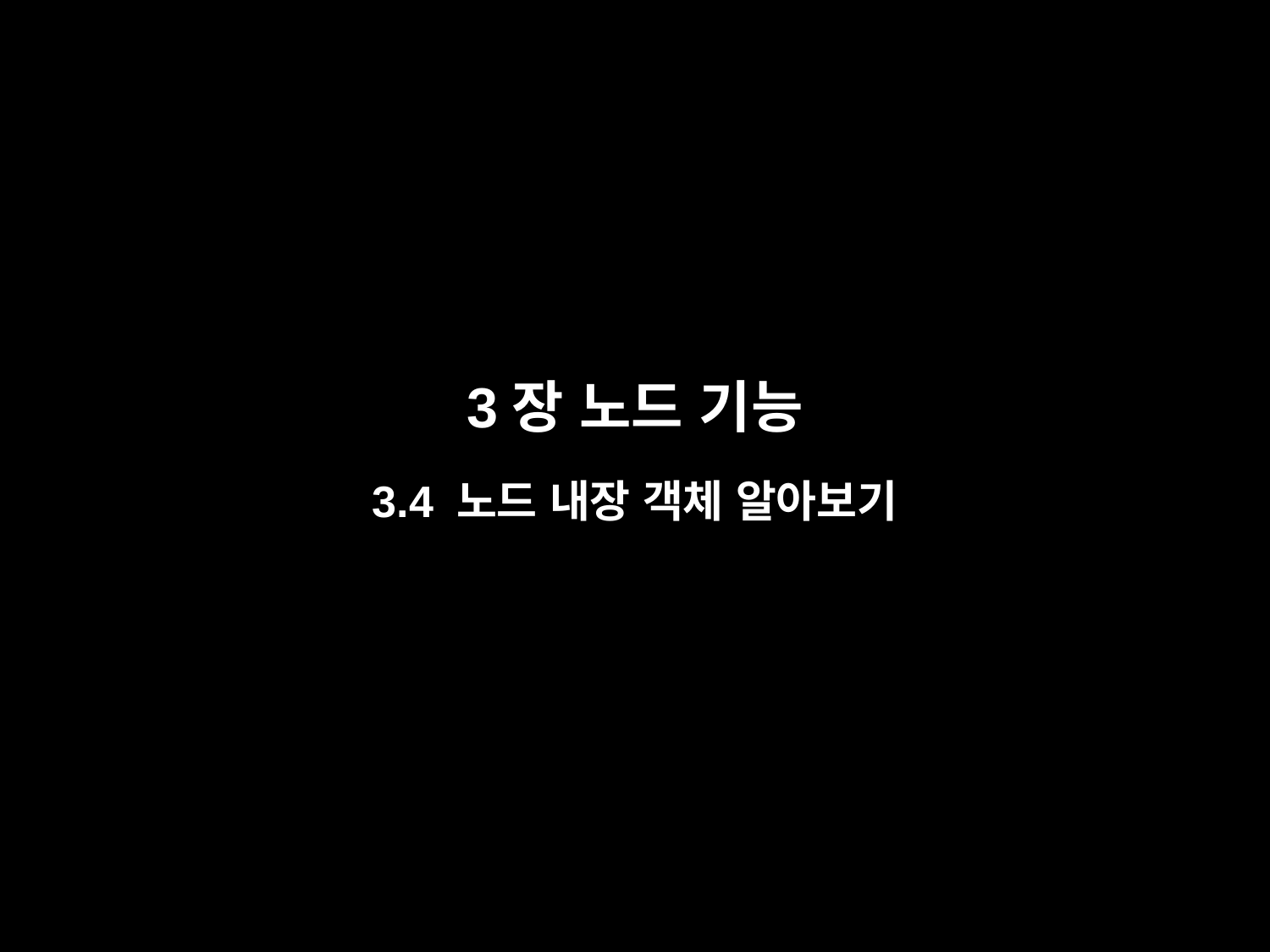

3장 노드 기능
3.4 노드 내장 객체 알아보기